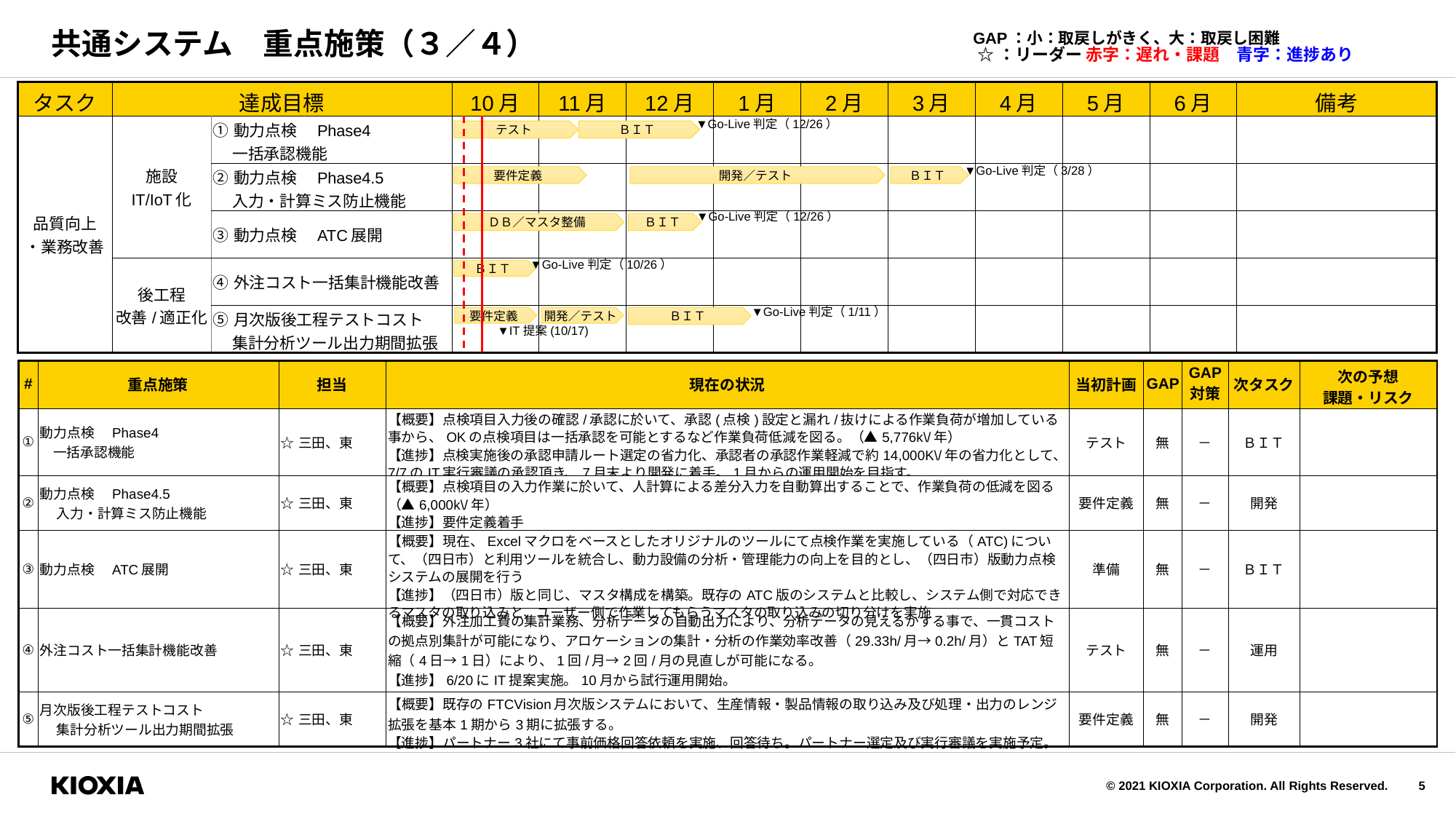

# 共通システム　重点施策（３／４）
GAP：小：取戻しがきく、大：取戻し困難
☆：リーダー 赤字：遅れ・課題　青字：進捗あり
| タスク | 達成目標 |  | 10月 | 11月 | 12月 | 1月 | 2月 | 3月 | 4月 | 5月 | 6月 | 備考 |
| --- | --- | --- | --- | --- | --- | --- | --- | --- | --- | --- | --- | --- |
| 品質向上 ・業務改善 | 施設 IT/IoT化 | ①動力点検　Phase4 　 一括承認機能 |  |  |  |  |  |  |  |  |  |  |
|  |  | ②動力点検　Phase4.5 　 入力・計算ミス防止機能 |  |  |  |  |  |  |  |  |  |  |
|  |  | ③動力点検　ATC展開 |  |  |  |  |  |  |  |  |  |  |
|  | 後工程 改善/適正化 | ④外注コスト一括集計機能改善 |  |  |  |  |  |  |  |  |  |  |
|  |  | ⑤月次版後工程テストコスト 　 集計分析ツール出力期間拡張 |  |  |  |  |  |  |  |  |  |  |
▼Go-Live判定（12/26）
テスト
ＢＩＴ
▼Go-Live判定（3/28）
要件定義
開発／テスト
ＢＩＴ
▼Go-Live判定（12/26）
ＤＢ／マスタ整備
ＢＩＴ
▼Go-Live判定（10/26）
ＢＩＴ
▼Go-Live判定（1/11）
要件定義
開発／テスト
ＢＩＴ
▼IT提案(10/17)
| # | 重点施策 | 担当 | 現在の状況 | 当初計画 | GAP | GAP 対策 | 次タスク | 次の予想 課題・リスク |
| --- | --- | --- | --- | --- | --- | --- | --- | --- |
| ① | 動力点検　Phase4 一括承認機能 | ☆三田、東 | 【概要】点検項目入力後の確認/承認に於いて、承認(点検)設定と漏れ/抜けによる作業負荷が増加している事から、OKの点検項目は一括承認を可能とするなど作業負荷低減を図る。（▲5,776k\/年） 【進捗】点検実施後の承認申請ルート選定の省力化、承認者の承認作業軽減で約14,000K\/年の省力化として、7/7のIT実行審議の承認頂き、7月末より開発に着手。1月からの運用開始を目指す。 | テスト | 無 | － | ＢＩＴ |  |
| ② | 動力点検　Phase4.5 　 入力・計算ミス防止機能 | ☆三田、東 | 【概要】点検項目の入力作業に於いて、人計算による差分入力を自動算出することで、作業負荷の低減を図る （▲6,000k\/年） 【進捗】要件定義着手 | 要件定義 | 無 | － | 開発 |  |
| ③ | 動力点検　ATC展開 | ☆三田、東 | 【概要】現在、Excelマクロをベースとしたオリジナルのツールにて点検作業を実施している（ATC)について、（四日市）と利用ツールを統合し、動力設備の分析・管理能力の向上を目的とし、（四日市）版動力点検システムの展開を行う 【進捗】（四日市）版と同じ、マスタ構成を構築。既存のATC版のシステムと比較し、システム側で対応できるマスタの取り込みと、ユーザー側で作業してもらうマスタの取り込みの切り分けを実施 | 準備 | 無 | － | ＢＩＴ |  |
| ④ | 外注コスト一括集計機能改善 | ☆三田、東 | 【概要】外注加工費の集計業務、分析データの自動出力により、分析データの見えるかする事で、一貫コストの拠点別集計が可能になり、アロケーションの集計・分析の作業効率改善（29.33h/月→0.2h/月）とTAT短縮（4日→1日）により、1回/月→2回/月の見直しが可能になる。 【進捗】6/20にIT提案実施。10月から試行運用開始。 | テスト | 無 | － | 運用 |  |
| ⑤ | 月次版後工程テストコスト 　 集計分析ツール出力期間拡張 | ☆三田、東 | 【概要】既存のFTCVision月次版システムにおいて、生産情報・製品情報の取り込み及び処理・出力のレンジ拡張を基本1期から3期に拡張する。 【進捗】パートナー3社にて事前価格回答依頼を実施、回答待ち。パートナー選定及び実行審議を実施予定。 | 要件定義 | 無 | － | 開発 |  |